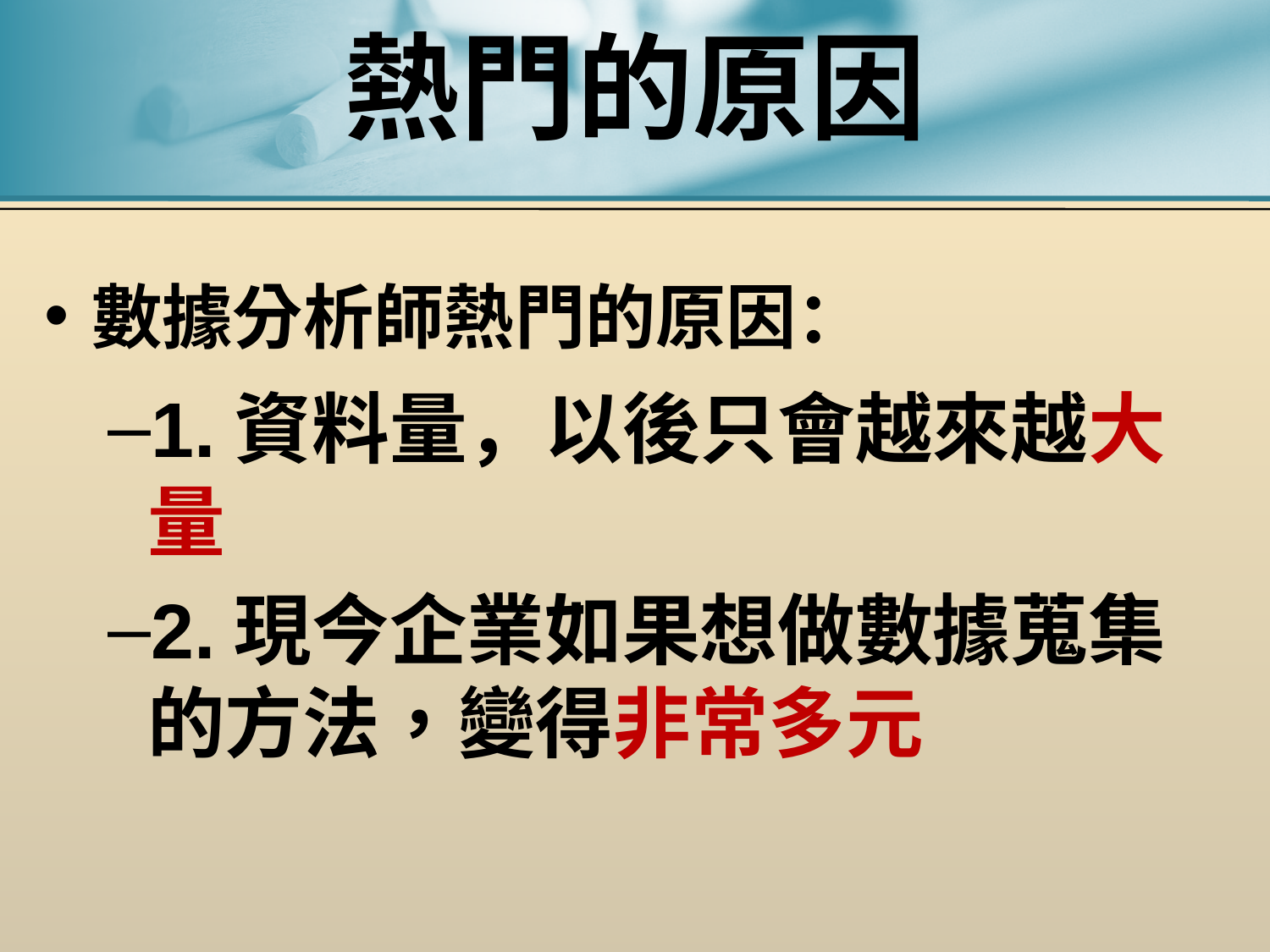

# 熱門的原因
數據分析師熱門的原因：
1.資料量，以後只會越來越大量
2.現今企業如果想做數據蒐集的方法，變得非常多元